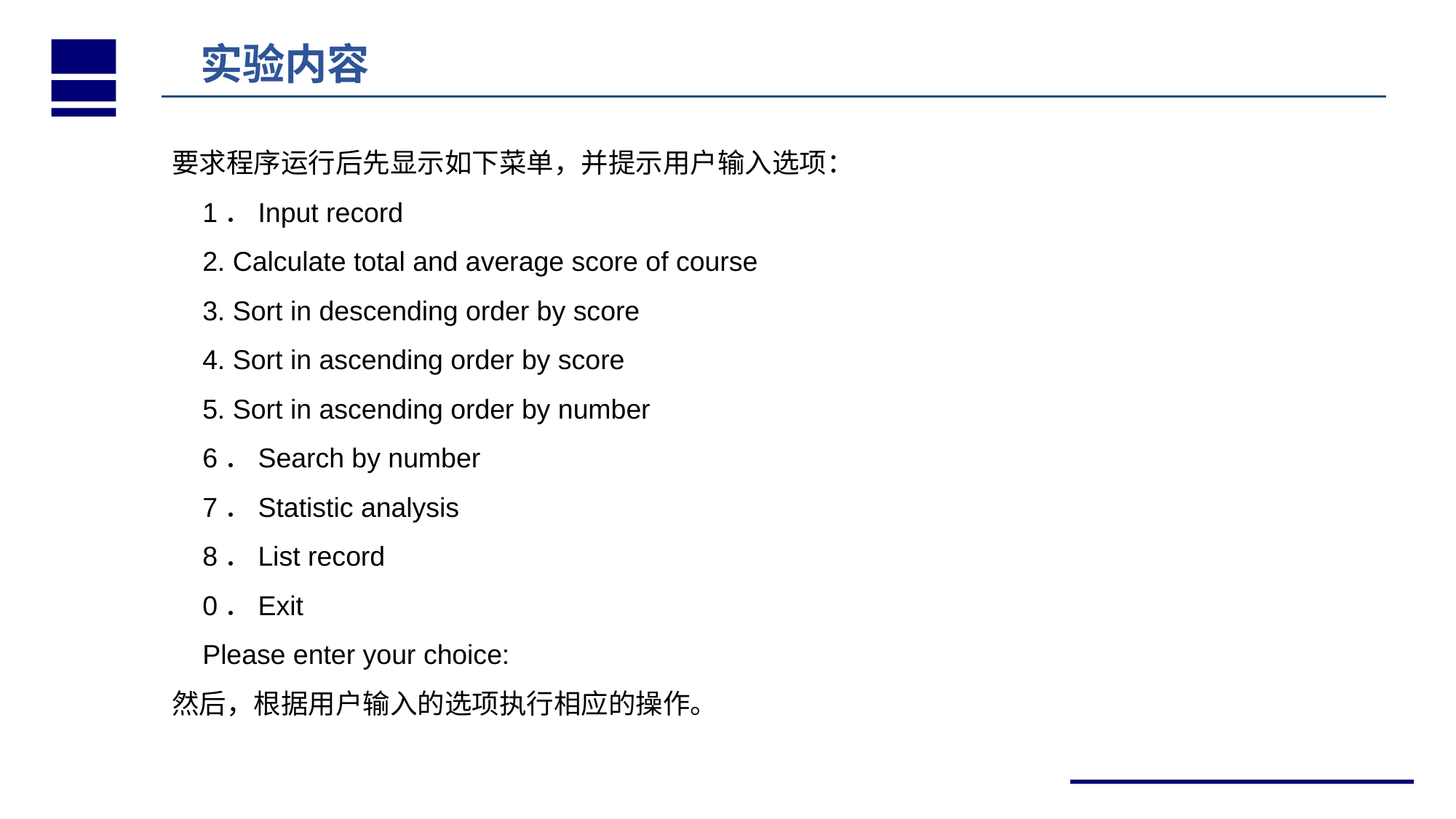

实验内容
要求程序运行后先显示如下菜单，并提示用户输入选项：
    1．Input record
    2. Calculate total and average score of course
    3. Sort in descending order by score
    4. Sort in ascending order by score
    5. Sort in ascending order by number
    6．Search by number
    7．Statistic analysis
    8．List record
    0．Exit
    Please enter your choice:
然后，根据用户输入的选项执行相应的操作。